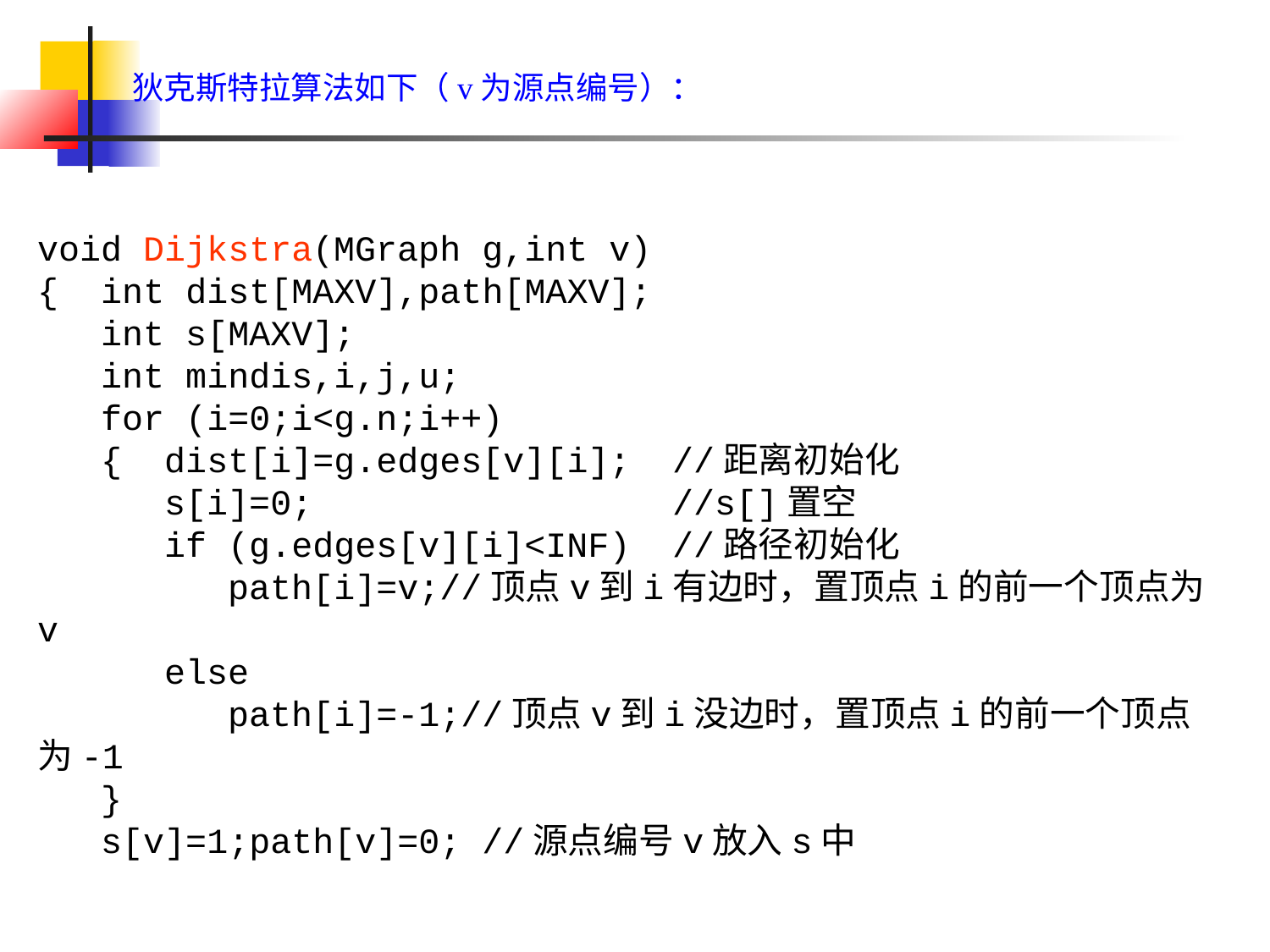

狄克斯特拉算法如下（v为源点编号）：
void Dijkstra(MGraph g,int v)
{  int dist[MAXV],path[MAXV];
   int s[MAXV];
   int mindis,i,j,u;
   for (i=0;i<g.n;i++)
   {  dist[i]=g.edges[v][i];	//距离初始化
	s[i]=0;			//s[]置空
	if (g.edges[v][i]<INF)	//路径初始化
	   path[i]=v;//顶点v到i有边时，置顶点i的前一个顶点为v
	else
	   path[i]=-1;//顶点v到i没边时，置顶点i的前一个顶点为-1
   }
   s[v]=1;path[v]=0; //源点编号v放入s中